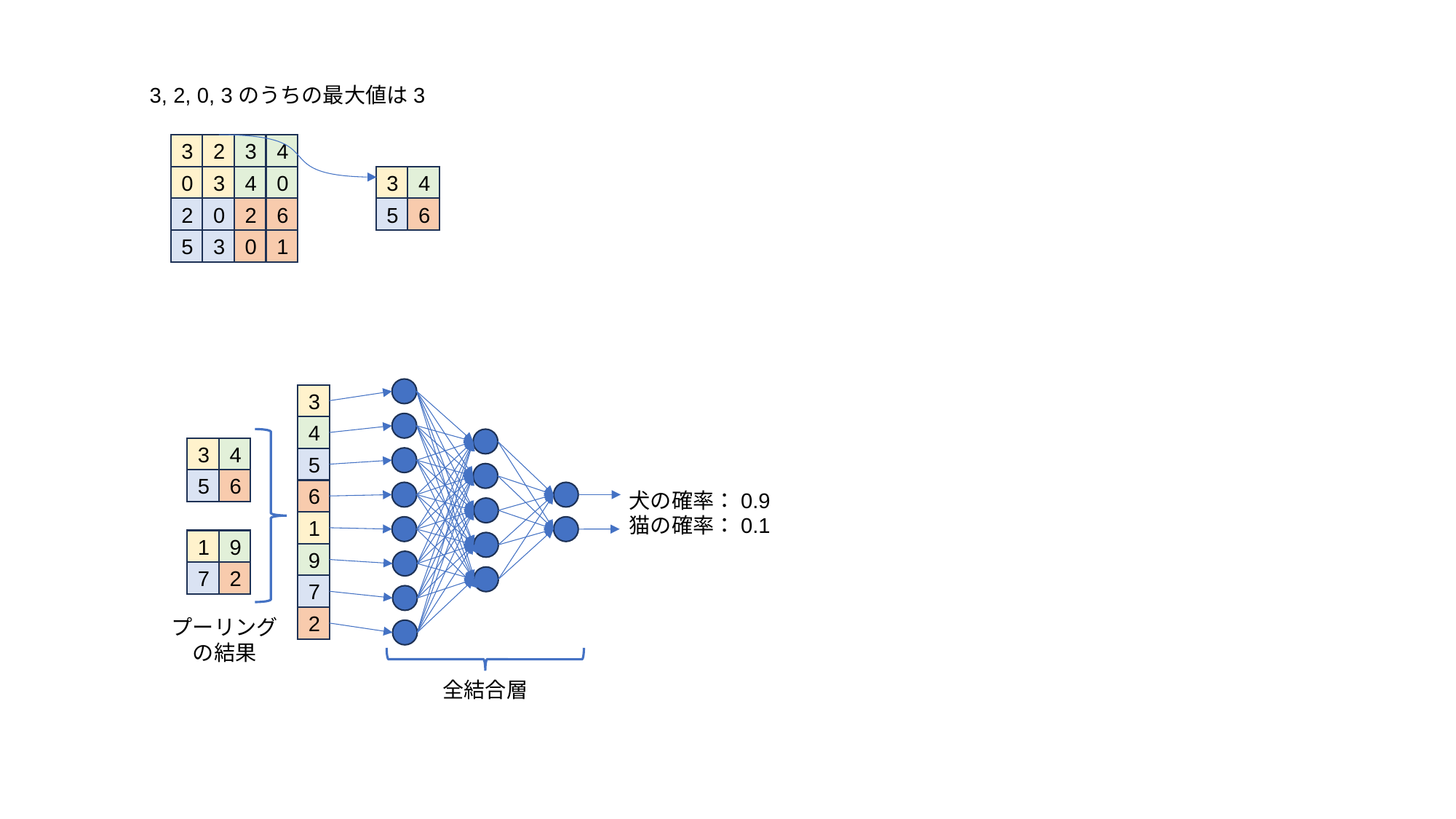

3, 2, 0, 3のうちの最大値は3
4
3
2
3
4
0
3
4
3
0
6
6
5
2
0
2
1
0
3
5

3

4

4
3

5

6
5
6
犬の確率：0.9
猫の確率：0.1

1

9
1

9

2
7

7

2
プーリング
の結果

全結合層